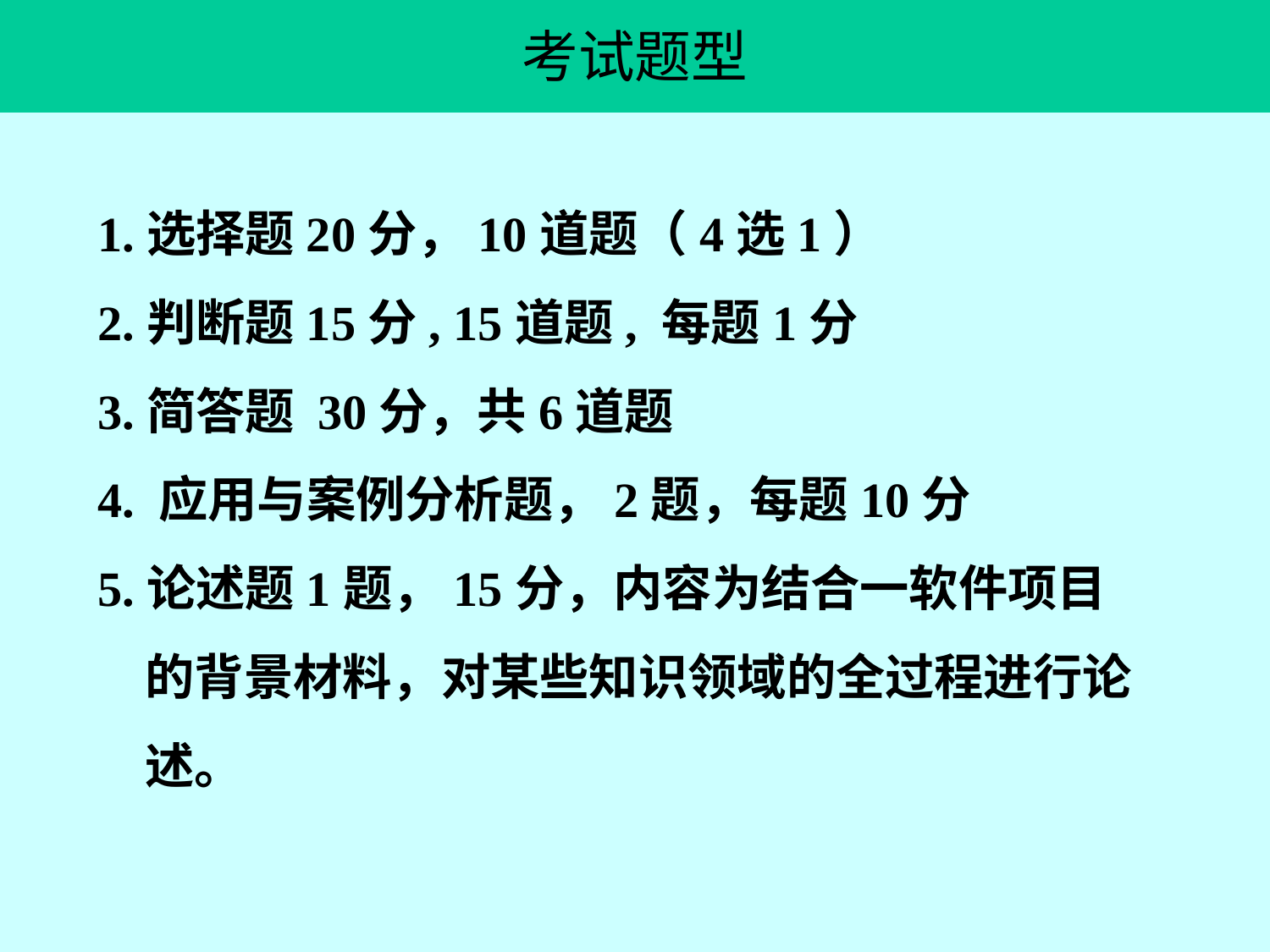

# 考试题型
1.选择题20分，10道题（4选1）
2.判断题15分, 15道题, 每题1分
3.简答题 30分，共6道题
4. 应用与案例分析题，2题，每题10分
5.论述题1题，15分，内容为结合一软件项目的背景材料，对某些知识领域的全过程进行论述。